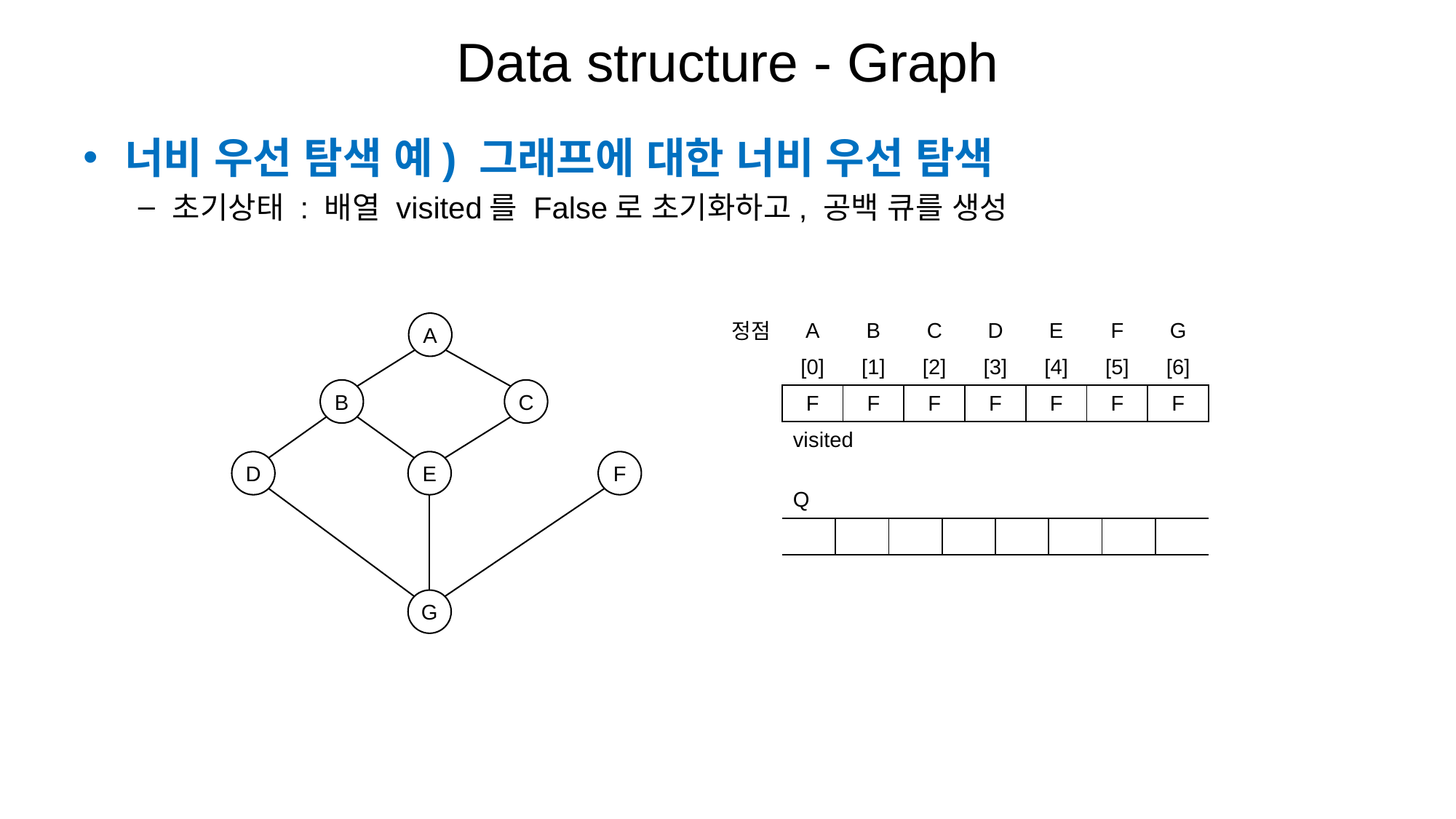

# Data structure - Graph
너비 우선 탐색 예) 그래프에 대한 너비 우선 탐색
초기상태 : 배열 visited를 False로 초기화하고, 공백 큐를 생성

정점
| A | B | C | D | E | F | G |
| --- | --- | --- | --- | --- | --- | --- |
| [0] | [1] | [2] | [3] | [4] | [5] | [6] |
| F | F | F | F | F | F | F |
| visited |  |  |  |  |  |  |
A
B
C
D
E
F
| Q |  |  |  |  |  |  |  |
| --- | --- | --- | --- | --- | --- | --- | --- |
|  |  |  |  |  |  |  |  |
G